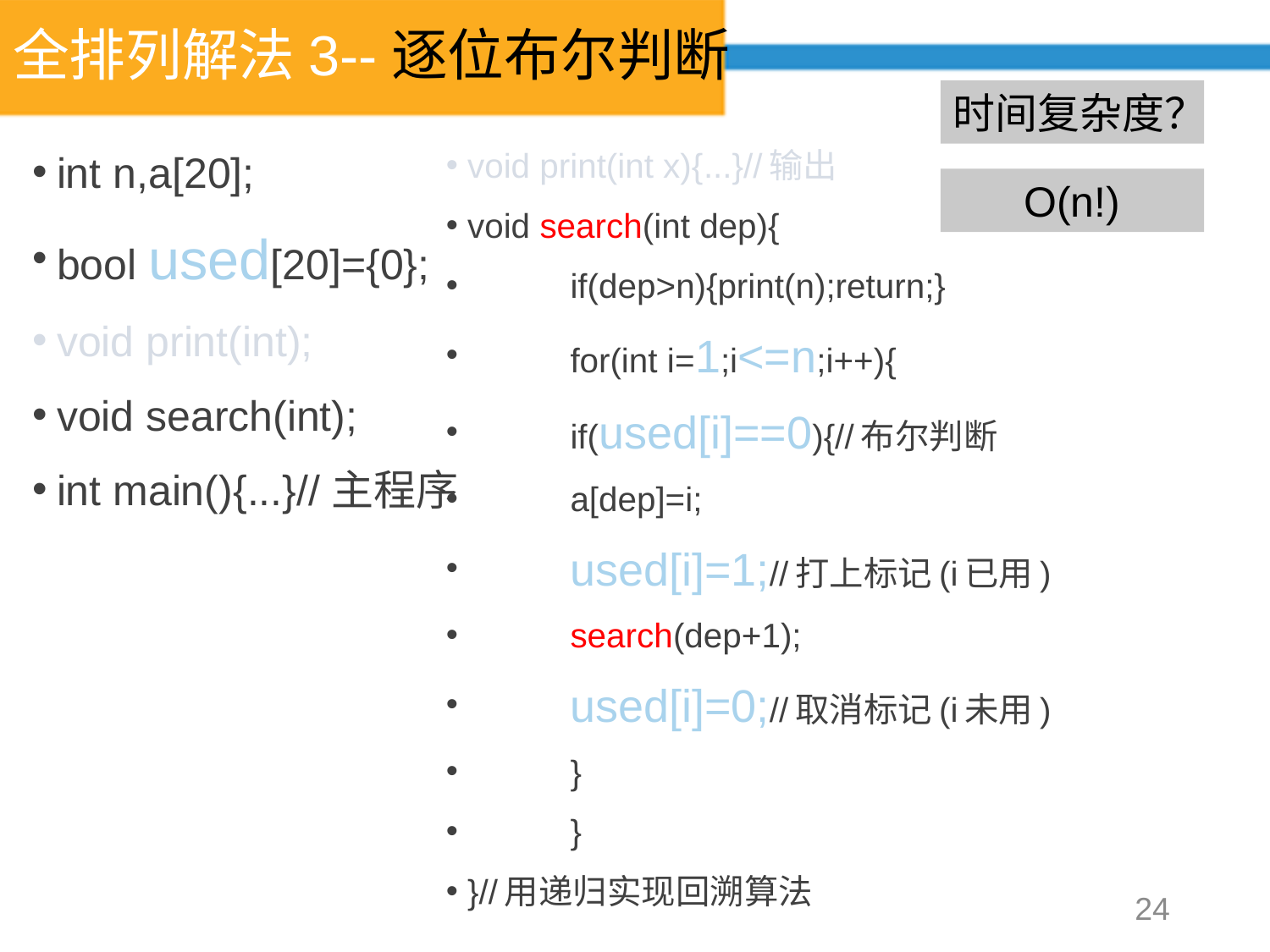

# 全排列解法3--逐位布尔判断
时间复杂度？
int n,a[20];
bool used[20]={0};
void print(int);
void search(int);
int main(){...}//主程序

void print(int x){...}//输出
void search(int dep){
	if(dep>n){print(n);return;}
	for(int i=1;i<=n;i++){
		if(used[i]==0){//布尔判断
			a[dep]=i;
			used[i]=1;//打上标记(i已用)
			search(dep+1);
			used[i]=0;//取消标记(i未用)
		}
	}
}//用递归实现回溯算法
O(n!)
24